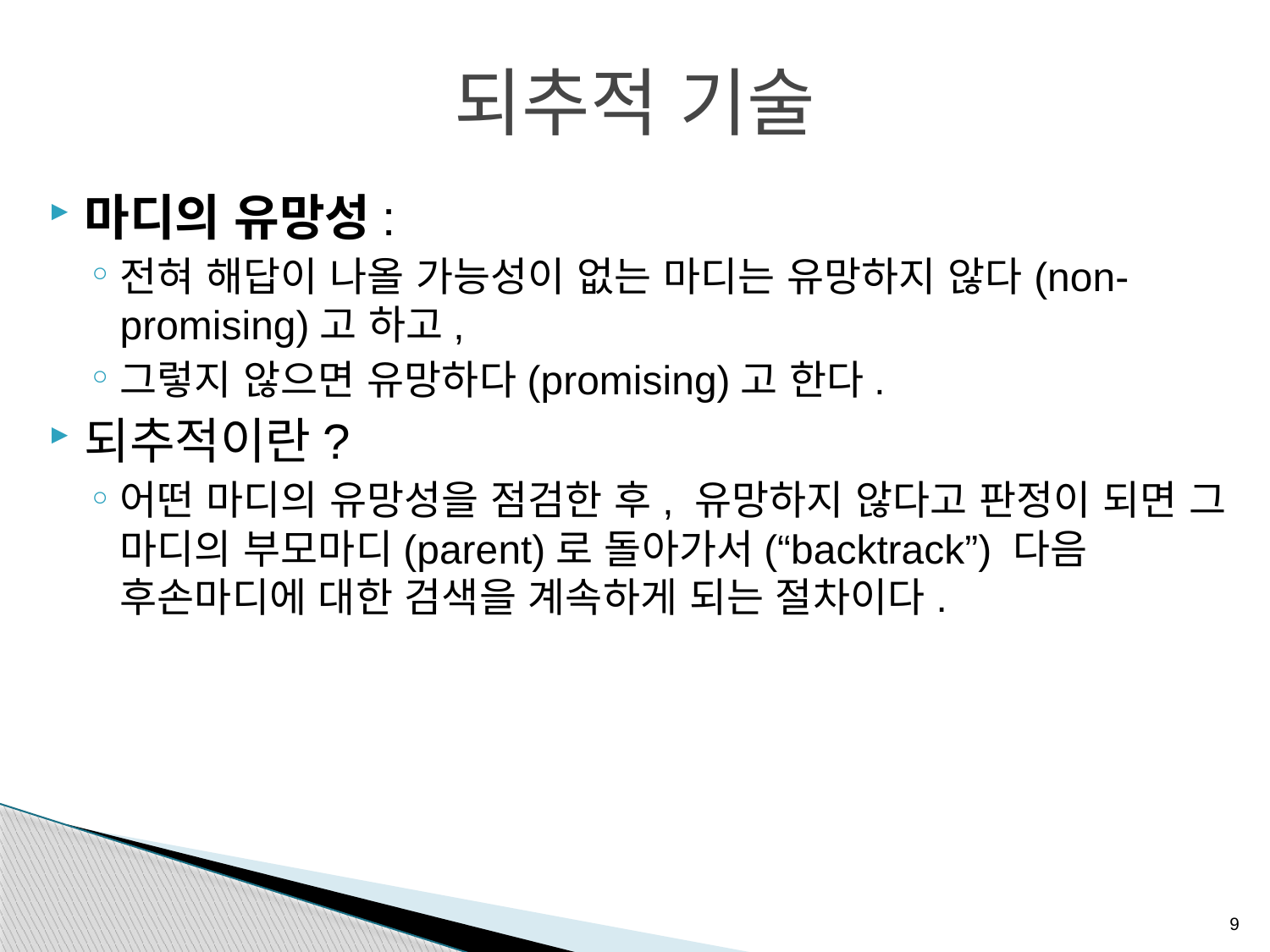

되추적 기술
마디의 유망성:
전혀 해답이 나올 가능성이 없는 마디는 유망하지 않다(non-promising)고 하고,
그렇지 않으면 유망하다(promising)고 한다.
되추적이란?
어떤 마디의 유망성을 점검한 후, 유망하지 않다고 판정이 되면 그 마디의 부모마디(parent)로 돌아가서(“backtrack”) 다음 후손마디에 대한 검색을 계속하게 되는 절차이다.
9